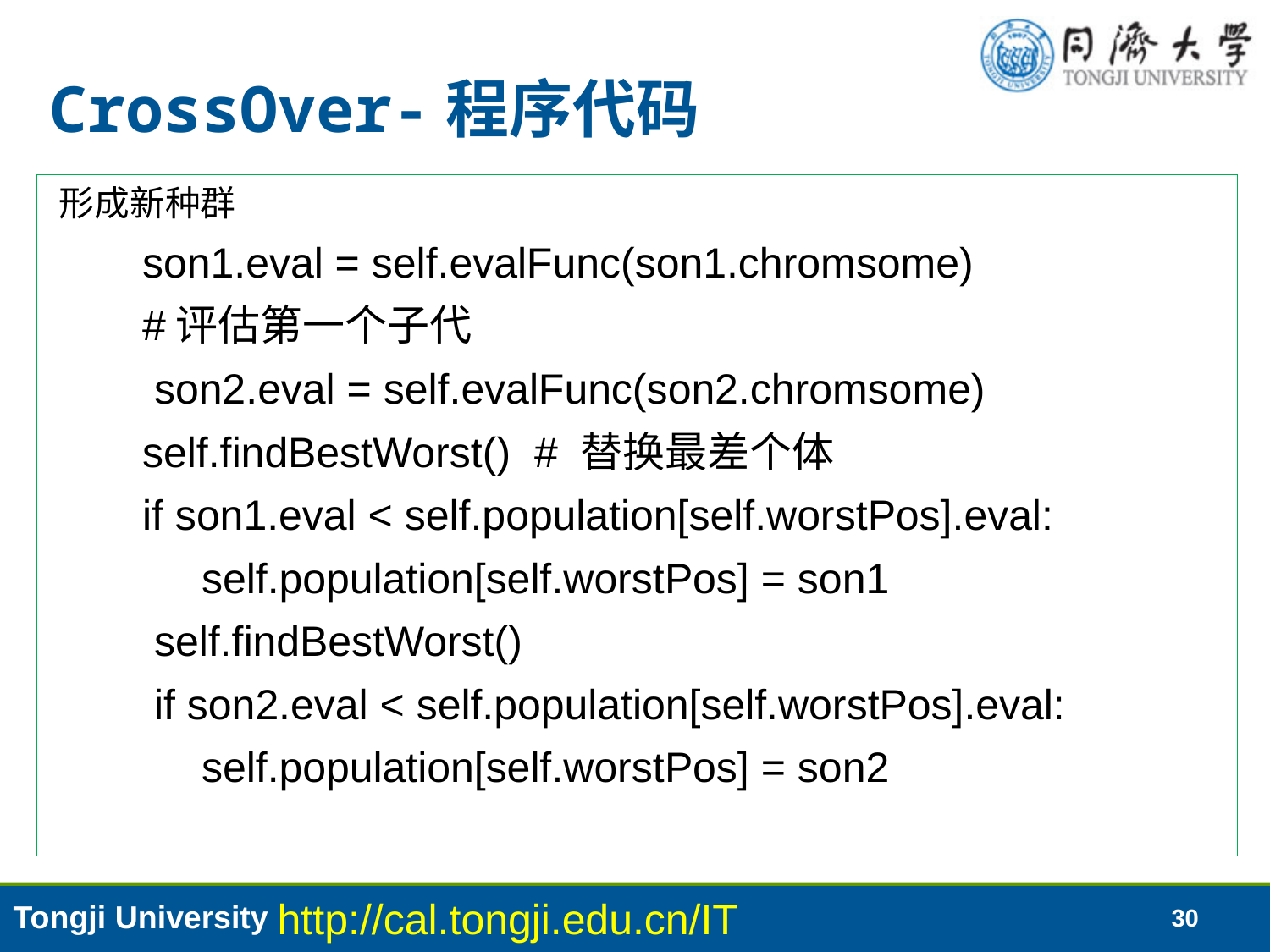

# CrossOver-程序代码
形成新种群
       son1.eval = self.evalFunc(son1.chromsome)
       #评估第一个子代
        son2.eval = self.evalFunc(son2.chromsome)
       self.findBestWorst()  # 替换最差个体
       if son1.eval < self.population[self.worstPos].eval:
            self.population[self.worstPos] = son1
        self.findBestWorst()
        if son2.eval < self.population[self.worstPos].eval:
            self.population[self.worstPos] = son2